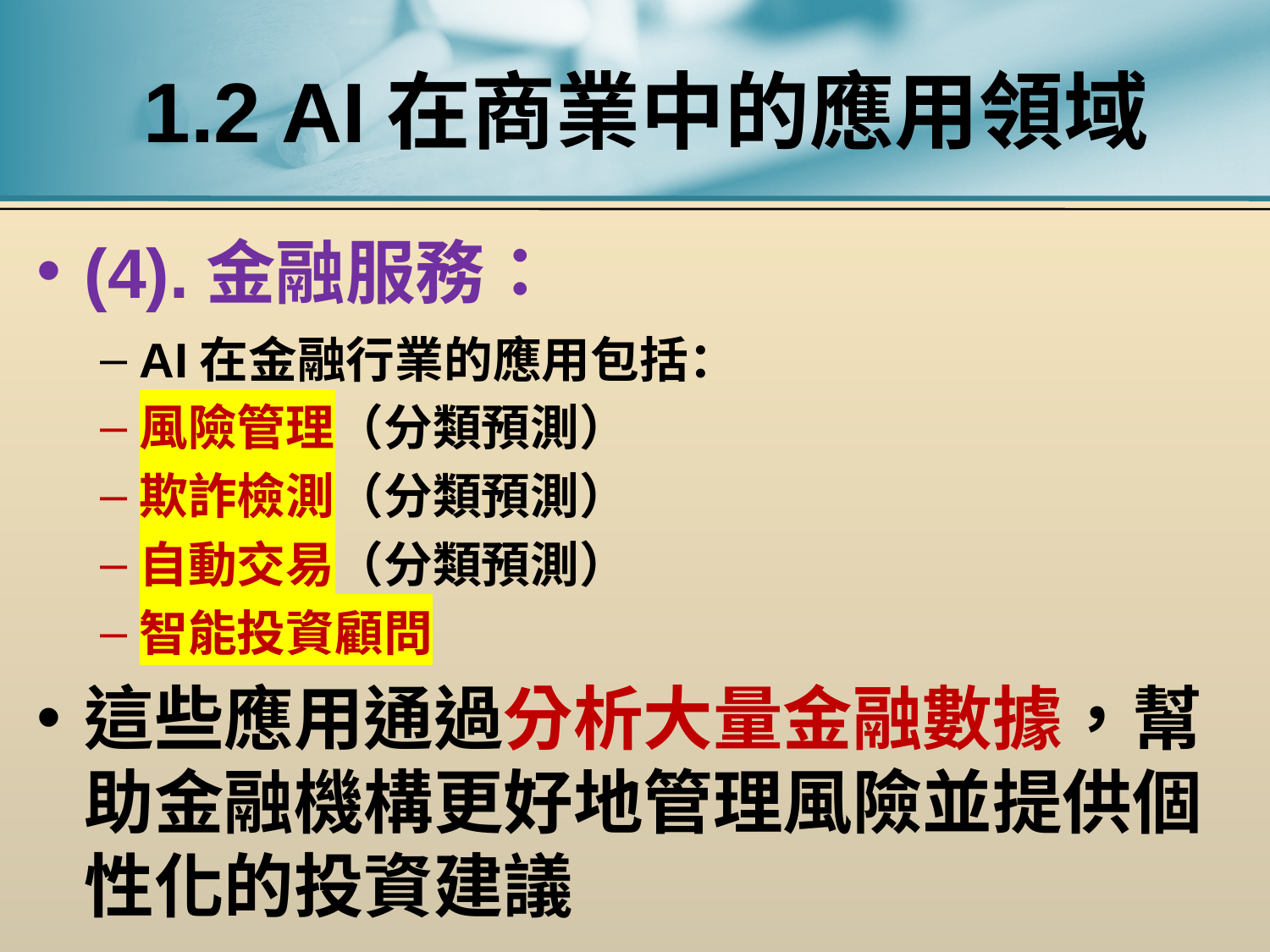

# 1.2 AI在商業中的應用領域
(4).金融服務：
AI在金融行業的應用包括：
風險管理（分類預測）
欺詐檢測（分類預測）
自動交易（分類預測）
智能投資顧問
這些應用通過分析大量金融數據，幫助金融機構更好地管理風險並提供個性化的投資建議